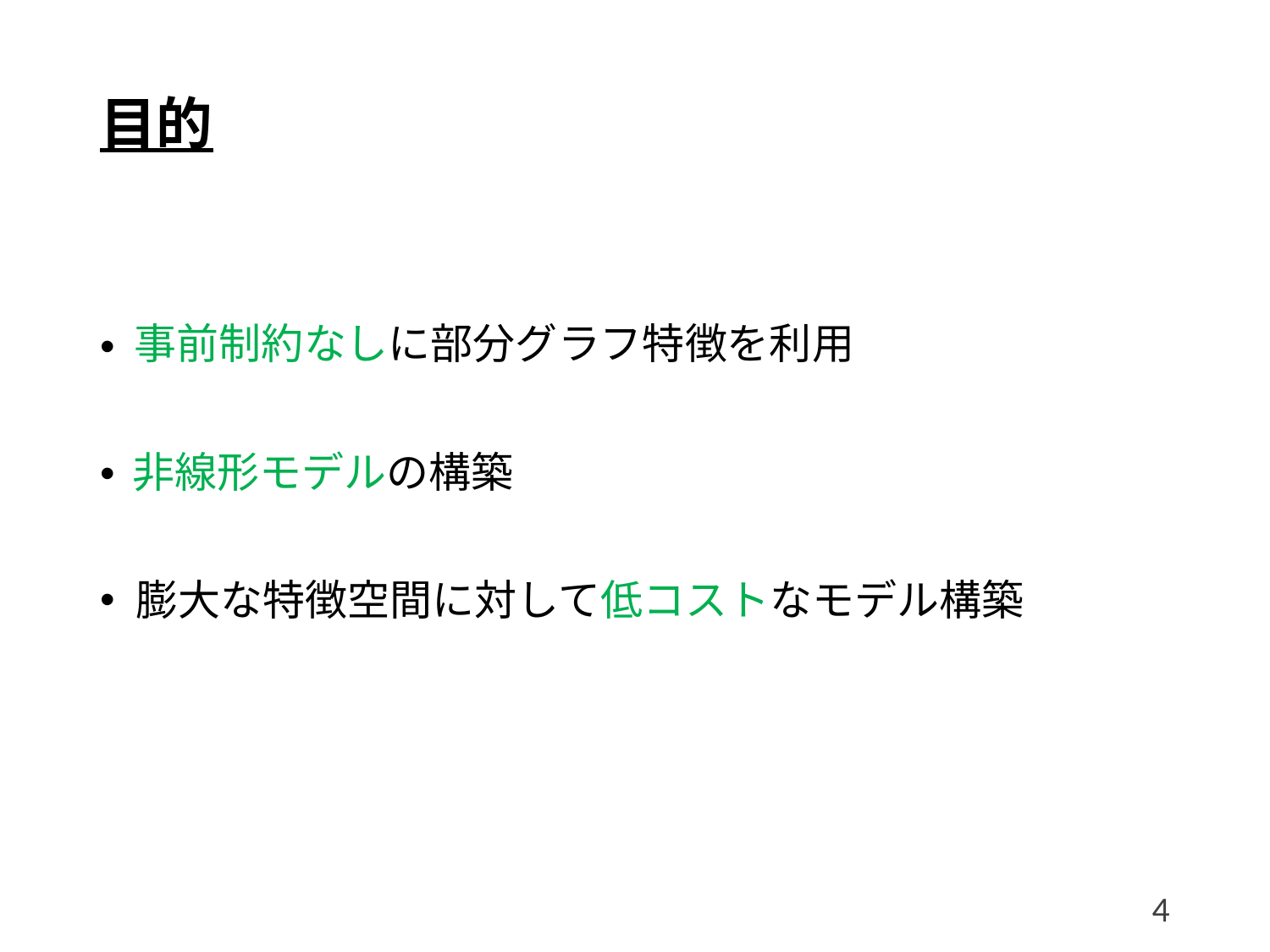

# 目的

事前制約なしに部分グラフ特徴を利用
非線形モデルの構築
膨大な特徴空間に対して低コストなモデル構築
4